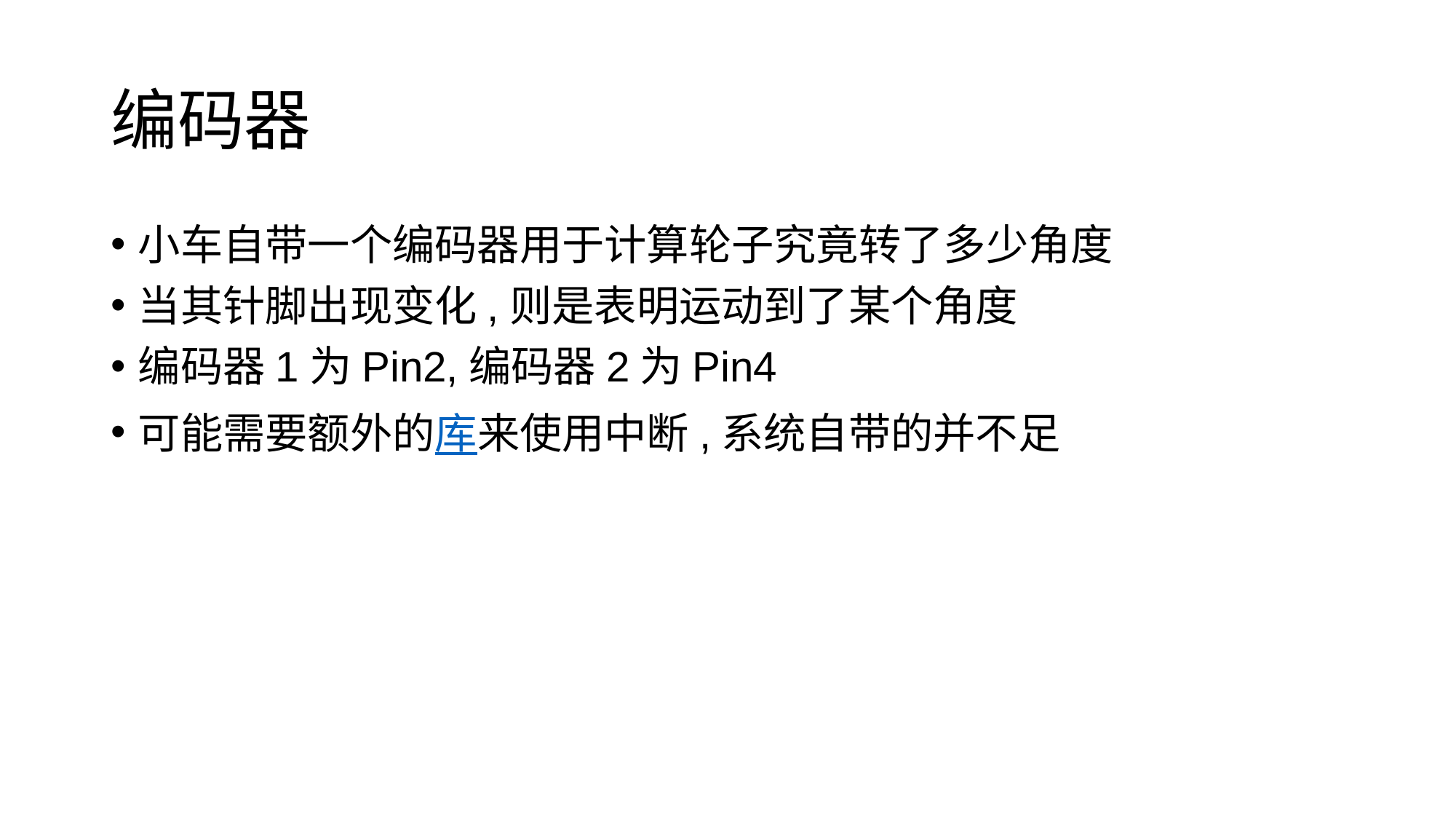

# 编码器
小车自带一个编码器用于计算轮子究竟转了多少角度
当其针脚出现变化,则是表明运动到了某个角度
编码器1为Pin2,编码器2为Pin4
可能需要额外的库来使用中断,系统自带的并不足